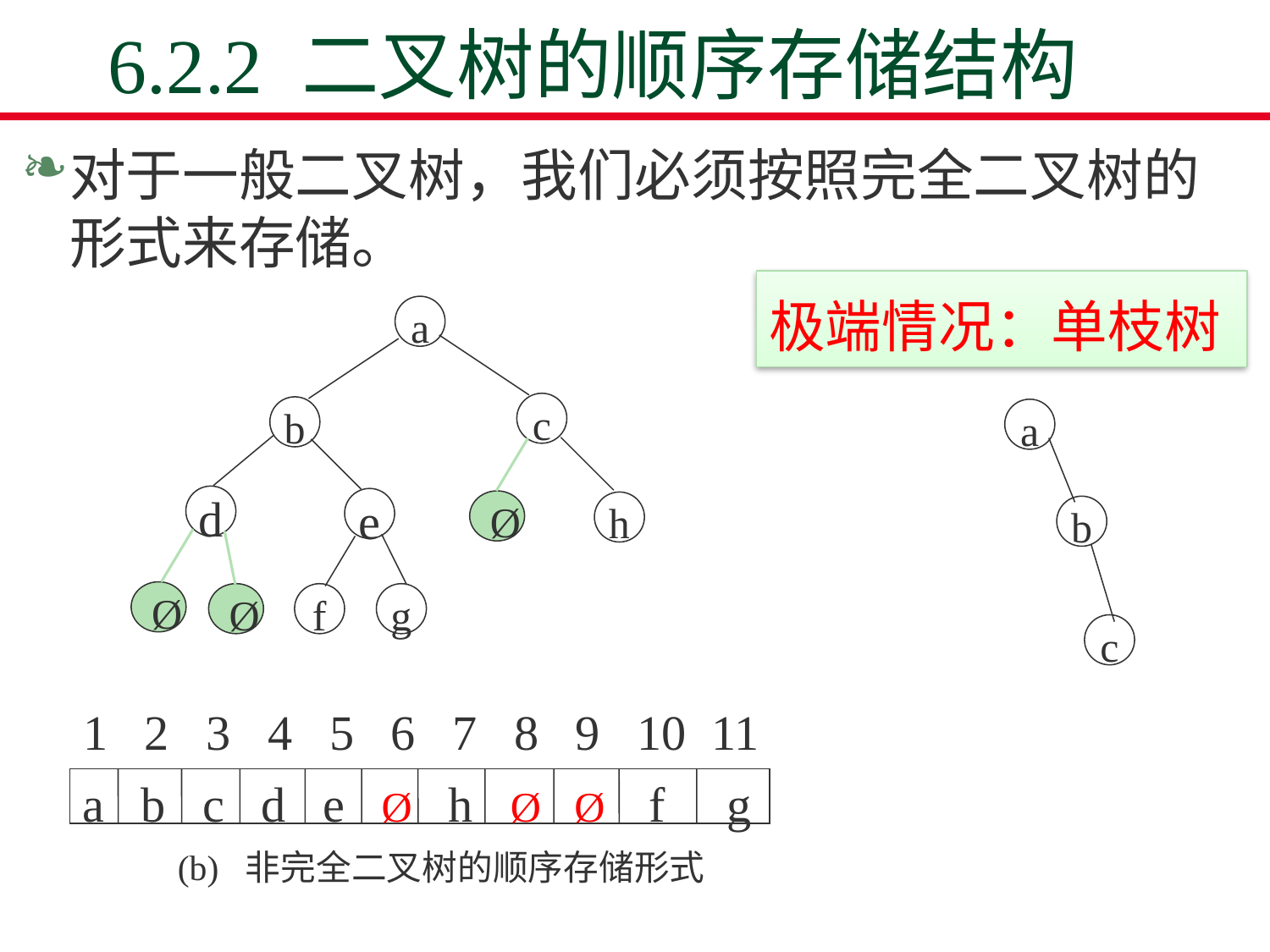

# 6.2.2 二叉树的顺序存储结构
对于一般二叉树，我们必须按照完全二叉树的形式来存储。
极端情况：单枝树
a

c
b

d
e

f
g
h
a

b

c

Ø

Ø
Ø
1   2   3   4   5   6   7   8   9   10  11
a   b   c   d   e   Ø   h   Ø   Ø    f     g

(b)  非完全二叉树的顺序存储形式